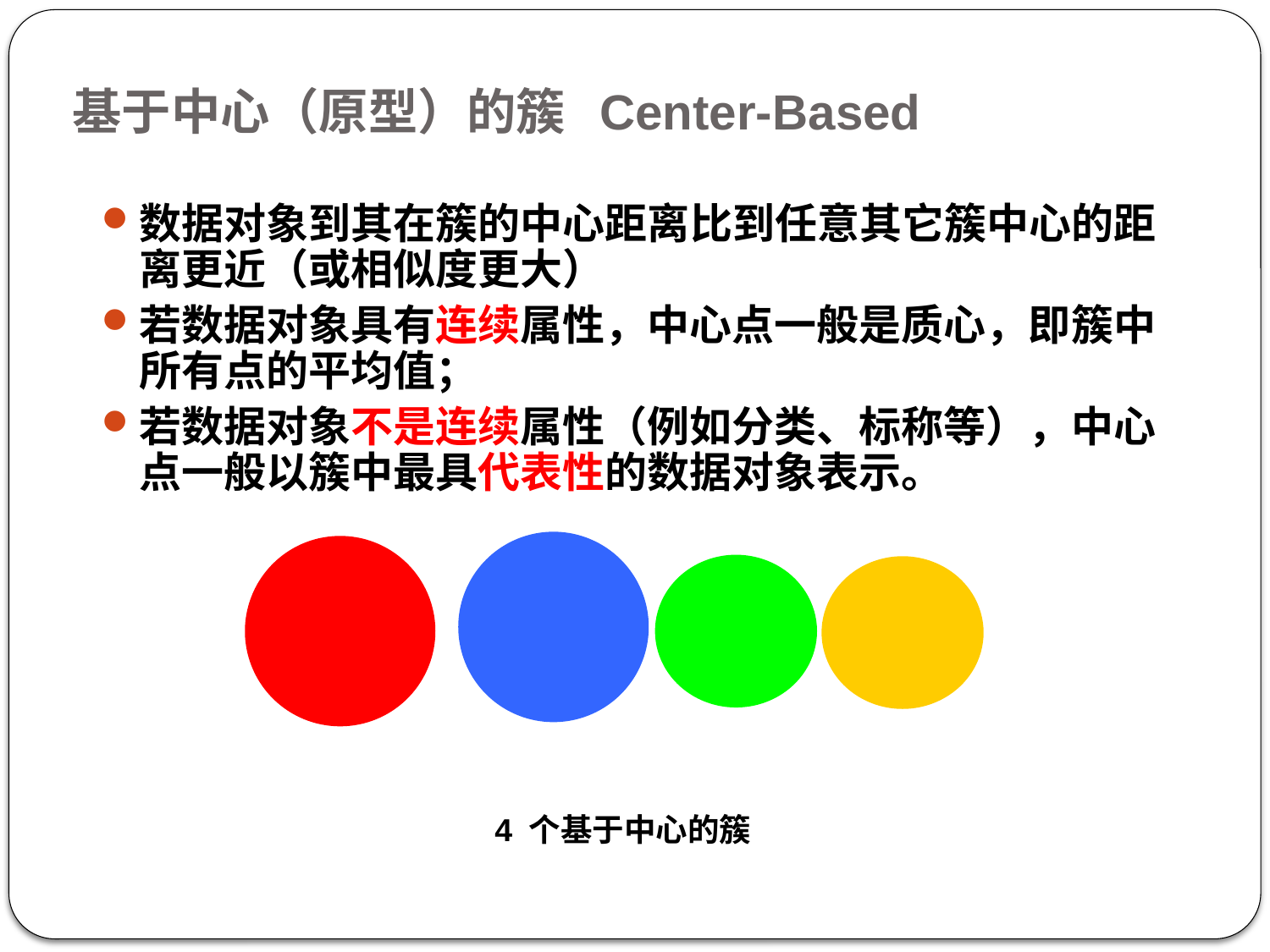

# 基于中心（原型）的簇  Center-Based
数据对象到其在簇的中心距离比到任意其它簇中心的距离更近（或相似度更大）
若数据对象具有连续属性，中心点一般是质心，即簇中所有点的平均值；
若数据对象不是连续属性（例如分类、标称等），中心点一般以簇中最具代表性的数据对象表示。

4 个基于中心的簇